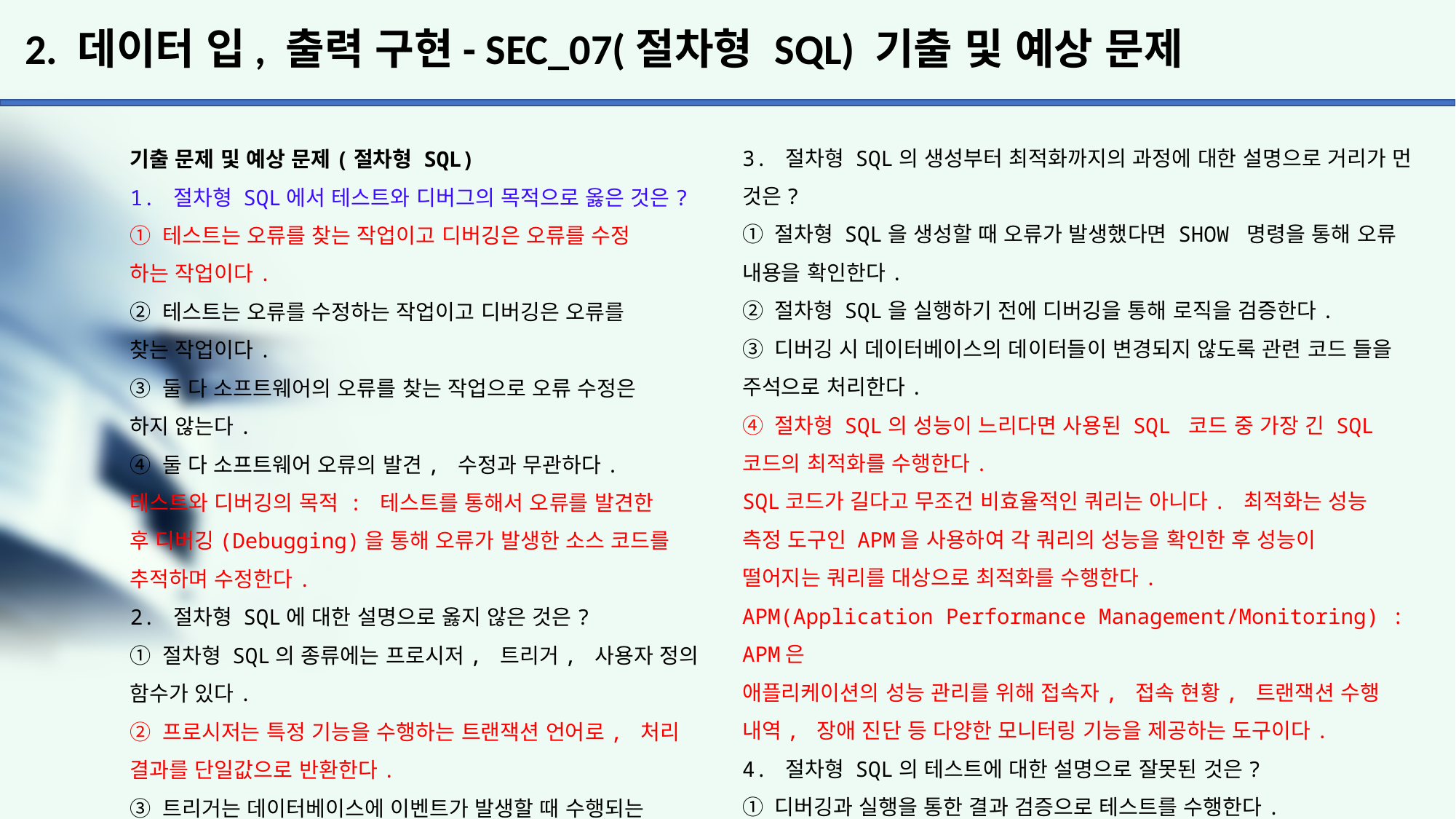

# 2. 데이터 입, 출력 구현- SEC_07(절차형 SQL) 기출 및 예상 문제
3. 절차형 SQL의 생성부터 최적화까지의 과정에 대한 설명으로 거리가 먼 것은?
① 절차형 SQL을 생성할 때 오류가 발생했다면 SHOW 명령을 통해 오류 내용을 확인한다.
② 절차형 SQL을 실행하기 전에 디버깅을 통해 로직을 검증한다.
③ 디버깅 시 데이터베이스의 데이터들이 변경되지 않도록 관련 코드 들을 주석으로 처리한다.
④ 절차형 SQL의 성능이 느리다면 사용된 SQL 코드 중 가장 긴 SQL 코드의 최적화를 수행한다.
SQL코드가 길다고 무조건 비효율적인 쿼리는 아니다. 최적화는 성능
측정 도구인 APM을 사용하여 각 쿼리의 성능을 확인한 후 성능이
떨어지는 쿼리를 대상으로 최적화를 수행한다.
APM(Application Performance Management/Monitoring) : APM은
애플리케이션의 성능 관리를 위해 접속자, 접속 현황, 트랜잭션 수행
내역, 장애 진단 등 다양한 모니터링 기능을 제공하는 도구이다.
4. 절차형 SQL의 테스트에 대한 설명으로 잘못된 것은?
① 디버깅과 실행을 통한 결과 검증으로 테스트를 수행한다.
② 디버깅 시 데이터베이스에 변화를 주는 코드들은 모두 삭제한 후 변경 내역만을 점검한다.
③ 구문 오류나 참조 오류는 생성 시 존재 여부를 확인할 수 있다.
④ 생성 및 실행 중에 발생한 오류(Error) 및 경고(Warning)는 SHOW 명령어를 통해 확인할 수 있다.
절차형 SQL의 디버깅은 실제로 데이터베이스에 변화를 가져올 수 있기
때문에 삽입, 갱신, 삭제 관련 SQL문은 주석으로 처리하고 출력문을
통해서 확인해야 한다.
기출 문제 및 예상 문제(절차형 SQL)
1. 절차형 SQL에서 테스트와 디버그의 목적으로 옳은 것은?
① 테스트는 오류를 찾는 작업이고 디버깅은 오류를 수정
하는 작업이다.
② 테스트는 오류를 수정하는 작업이고 디버깅은 오류를
찾는 작업이다.
③ 둘 다 소프트웨어의 오류를 찾는 작업으로 오류 수정은
하지 않는다.
④ 둘 다 소프트웨어 오류의 발견, 수정과 무관하다.
테스트와 디버깅의 목적 : 테스트를 통해서 오류를 발견한
후 디버깅(Debugging)을 통해 오류가 발생한 소스 코드를
추적하며 수정한다.
2. 절차형 SQL에 대한 설명으로 옳지 않은 것은?
① 절차형 SQL의 종류에는 프로시저, 트리거, 사용자 정의
함수가 있다.
② 프로시저는 특정 기능을 수행하는 트랜잭션 언어로, 처리 결과를 단일값으로 반환한다.
③ 트리거는 데이터베이스에 이벤트가 발생할 때 수행되는
작업이다.
④ 사용자 정의 함수는 프로시저와 유사하며, 예약어
RETURN을 사용하는 것이 특징이다.
프로시저(Procedure) : 특정 기능을 수행하는 일종의 트랜잭션 언어로, 호출을 통해서 실행되며 미리 저장해 놓은 SQL작업을 수행한다.
트리거(Trigger) : ‘방아쇠’라는 개념을 떠올리고, 데이터베이스 시스템에서 데이터 입력, 갱신, 삭제 등의
이벤트가 발생할 때마다 관련된 작업이 자동으로 수행된다.
사용자 정의 함수 : 프로시저와 유사하게 SQL을 사용하여
일련의 작업을 연속적으로 처리하며, 종료 시 예약어 RETURN을 사용하여 처리 결과를 단일 값으로 반환한다.